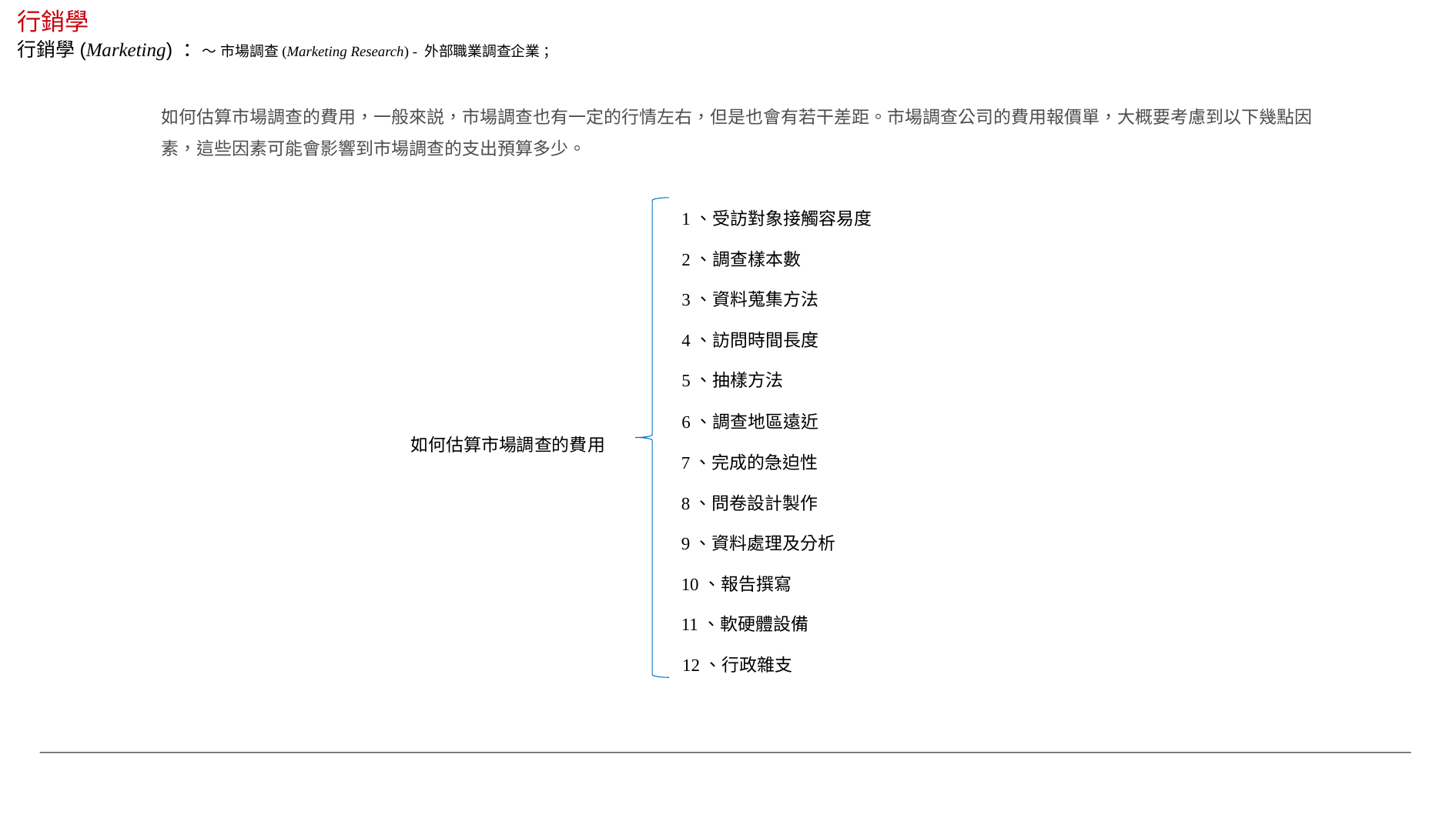

行銷學
行銷學(Marketing) ：～ 市場調查(Marketing Research) - 外部職業調查企業 ；
如何估算市場調查的費用，一般來説，市場調查也有一定的行情左右，但是也會有若干差距。市場調查公司的費用報價單，大概要考慮到以下幾點因素，這些因素可能會影響到市場調查的支出預算多少。
1、受訪對象接觸容易度

2、調查樣本數
3、資料蒐集方法
4、訪問時間長度
5、抽樣方法
6、調查地區遠近
如何估算市場調查的費用
7、完成的急迫性
8、問卷設計製作
9、資料處理及分析
10、報告撰寫
11、軟硬體設備
12、行政雜支